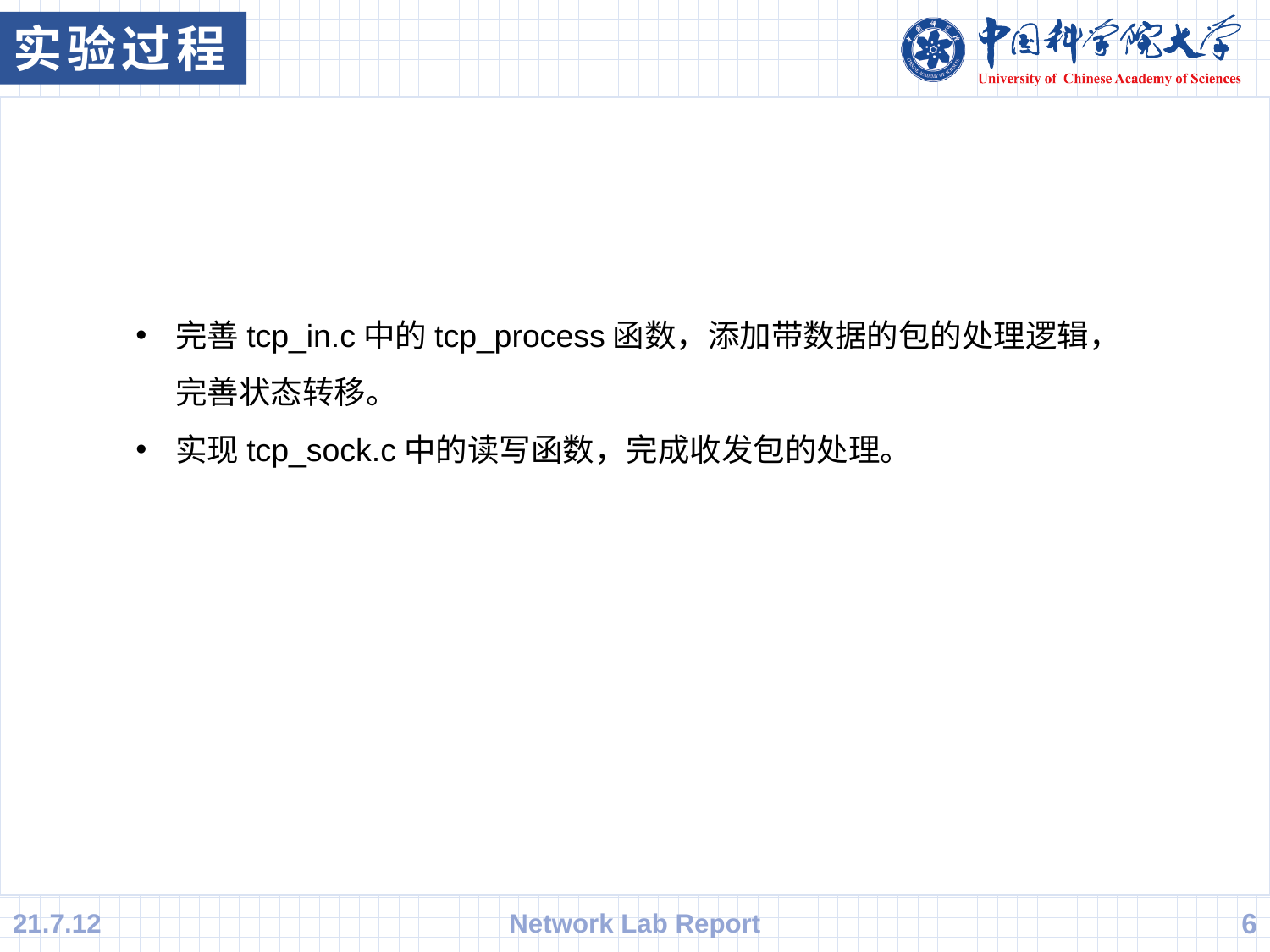

实验过程
完善tcp_in.c中的tcp_process函数，添加带数据的包的处理逻辑，完善状态转移。
实现tcp_sock.c中的读写函数，完成收发包的处理。
21.7.12
Network Lab Report
6